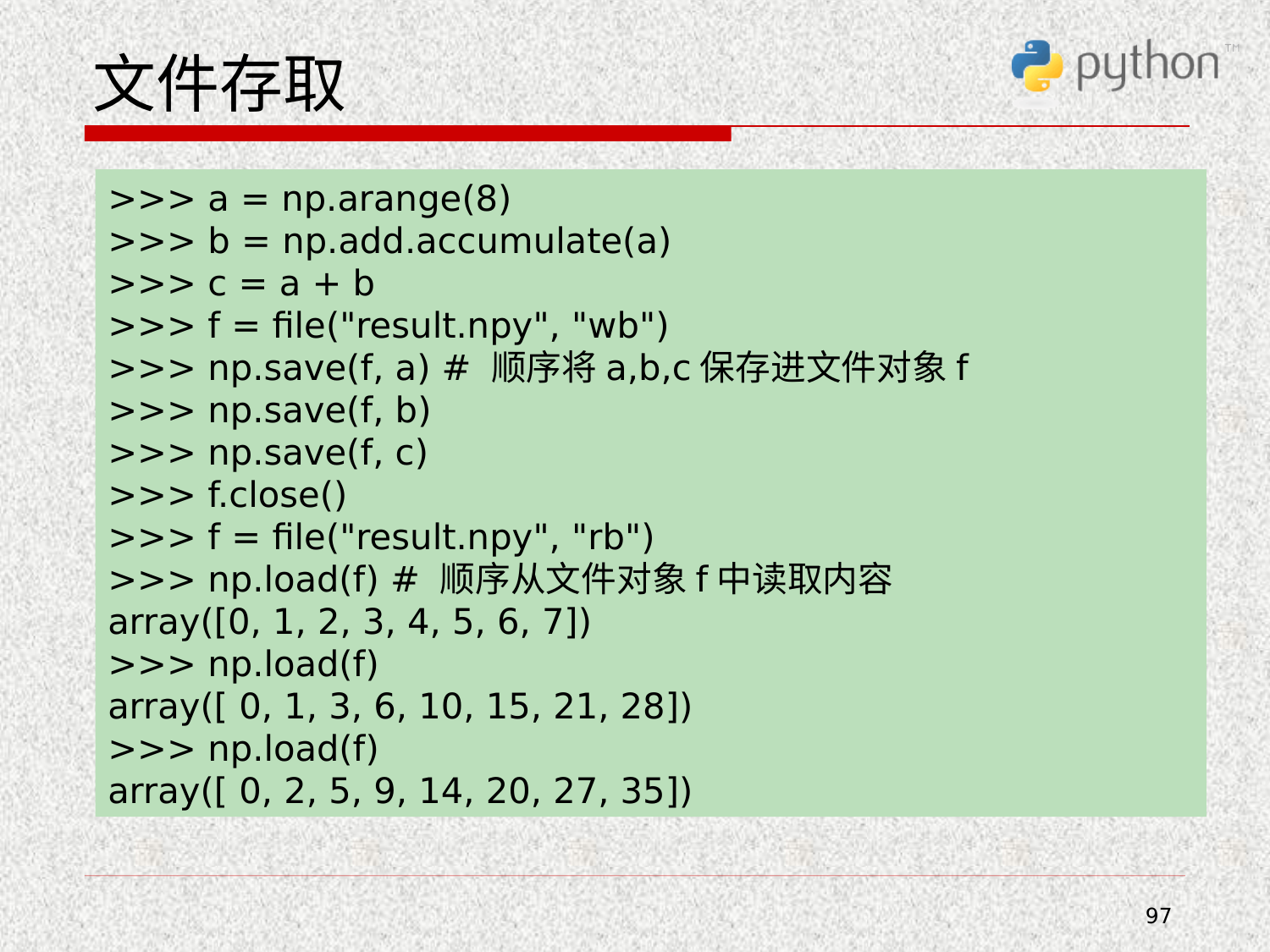

# 文件存取

>>> a = np.arange(8)
>>> b = np.add.accumulate(a)
>>> c = a + b
>>> f = file("result.npy", "wb")
>>> np.save(f, a) # 顺序将a,b,c保存进文件对象f
>>> np.save(f, b)
>>> np.save(f, c)
>>> f.close()
>>> f = file("result.npy", "rb")
>>> np.load(f) # 顺序从文件对象f中读取内容
array([0, 1, 2, 3, 4, 5, 6, 7])
>>> np.load(f)
array([ 0, 1, 3, 6, 10, 15, 21, 28])
>>> np.load(f)
array([ 0, 2, 5, 9, 14, 20, 27, 35])
97